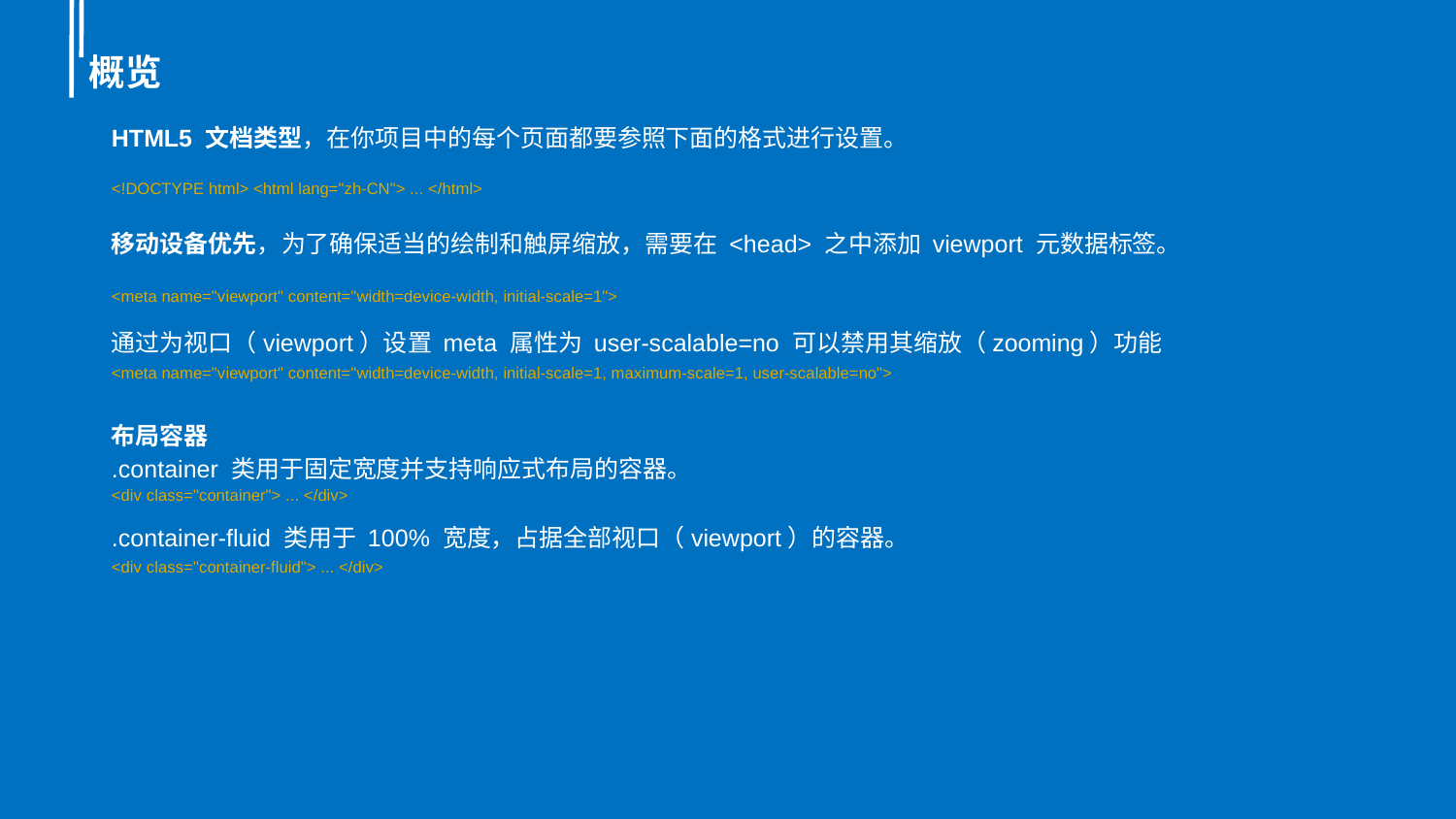

概览
HTML5 文档类型，在你项目中的每个页面都要参照下面的格式进行设置。
<!DOCTYPE html> <html lang="zh-CN"> ... </html>
移动设备优先，为了确保适当的绘制和触屏缩放，需要在 <head> 之中添加 viewport 元数据标签。
<meta name="viewport" content="width=device-width, initial-scale=1">
通过为视口（viewport）设置 meta 属性为 user-scalable=no 可以禁用其缩放（zooming）功能
<meta name="viewport" content="width=device-width, initial-scale=1, maximum-scale=1, user-scalable=no">
布局容器
.container 类用于固定宽度并支持响应式布局的容器。
<div class="container"> ... </div>
.container-fluid 类用于 100% 宽度，占据全部视口（viewport）的容器。
<div class="container-fluid"> ... </div>